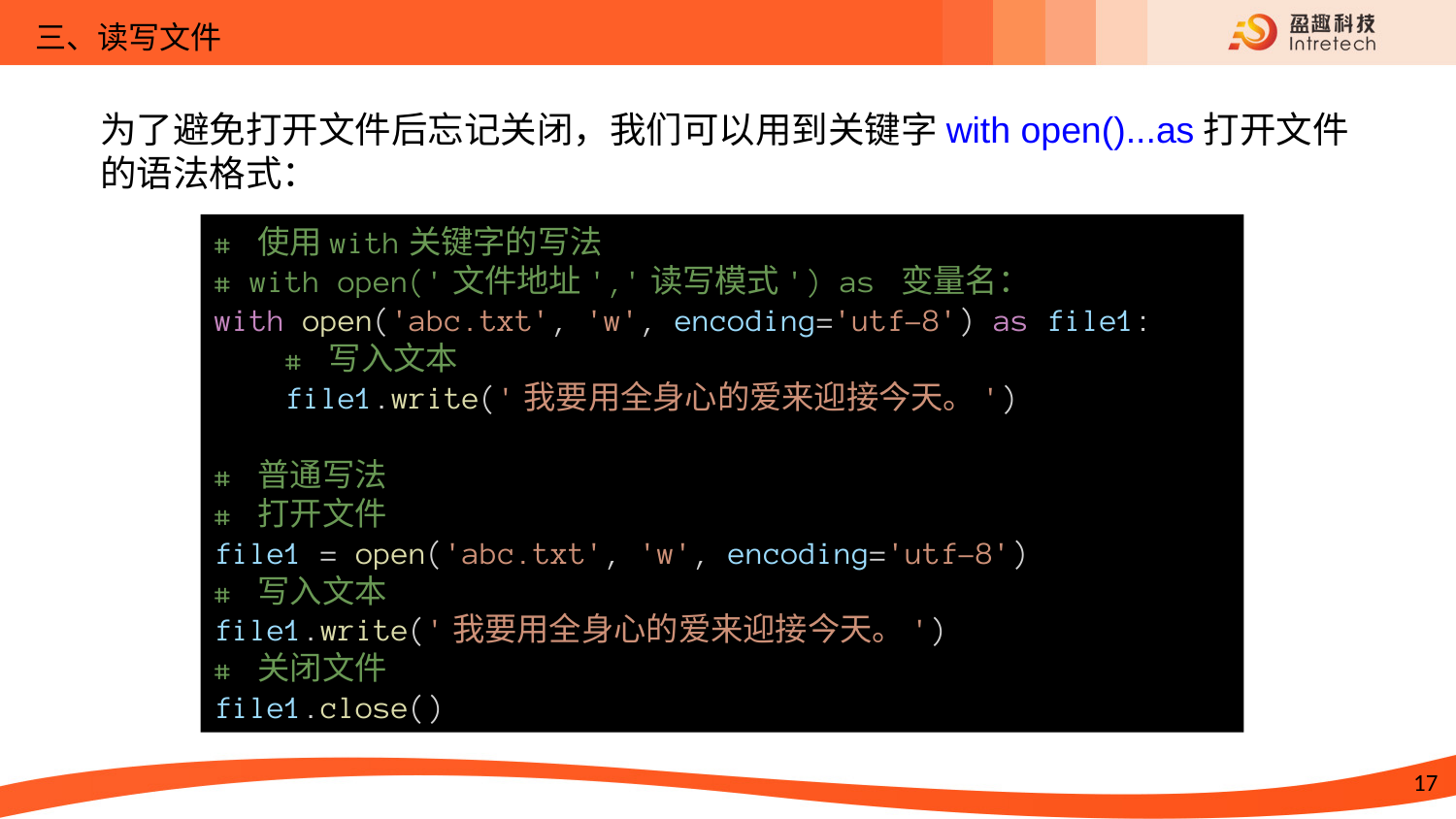

三、读写文件
为了避免打开文件后忘记关闭，我们可以用到关键字with open()...as打开文件的语法格式：
# 使用with关键字的写法
# with open('文件地址','读写模式') as 变量名：
with open('abc.txt', 'w', encoding='utf-8') as file1:
    # 写入文本
    file1.write('我要用全身心的爱来迎接今天。')

# 普通写法
# 打开文件
file1 = open('abc.txt', 'w', encoding='utf-8')
# 写入文本
file1.write('我要用全身心的爱来迎接今天。')
# 关闭文件
file1.close()